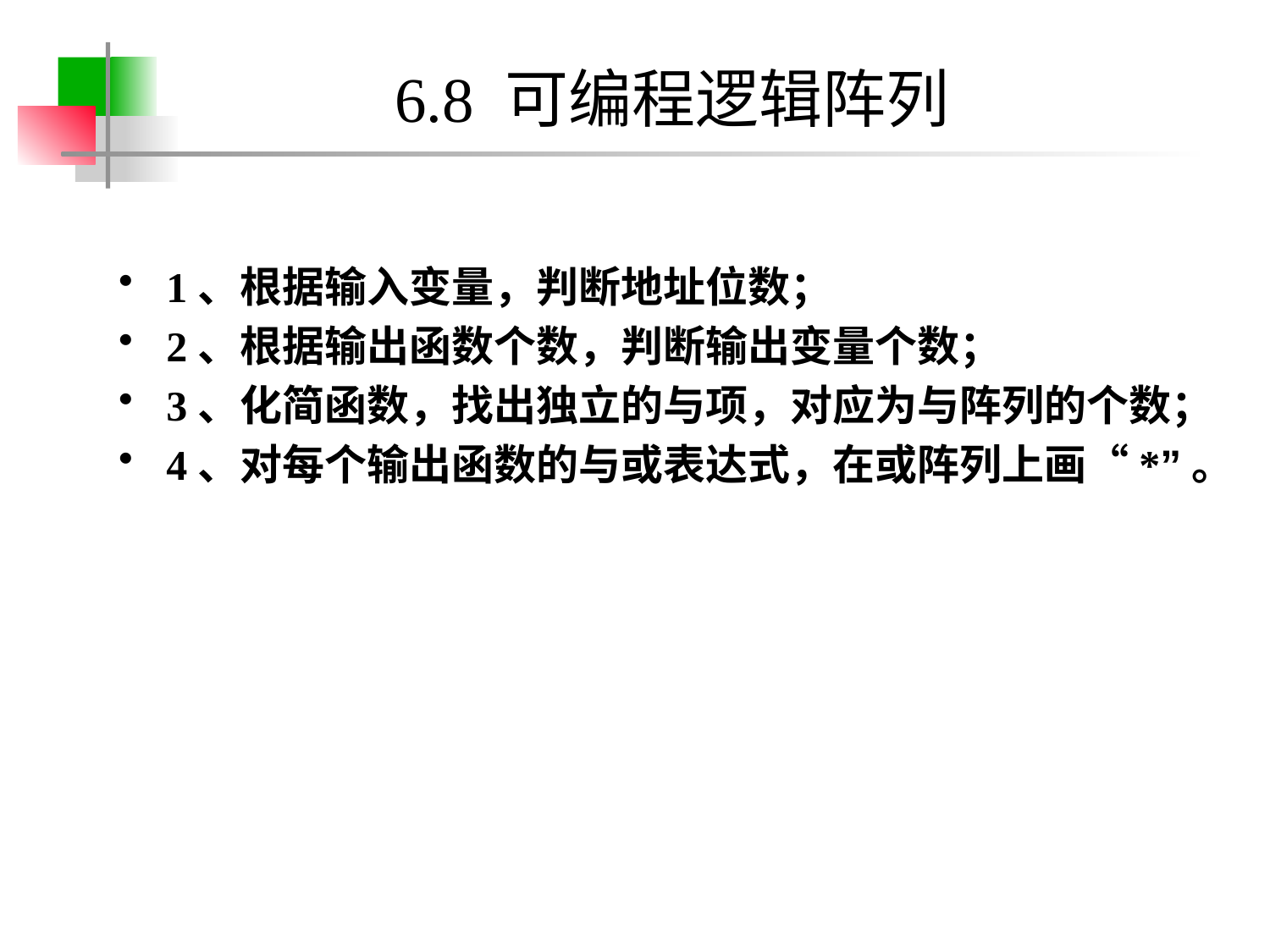

#
6.8 可编程逻辑阵列
1、根据输入变量，判断地址位数；
2、根据输出函数个数，判断输出变量个数；
3、化简函数，找出独立的与项，对应为与阵列的个数；
4、对每个输出函数的与或表达式，在或阵列上画“*”。